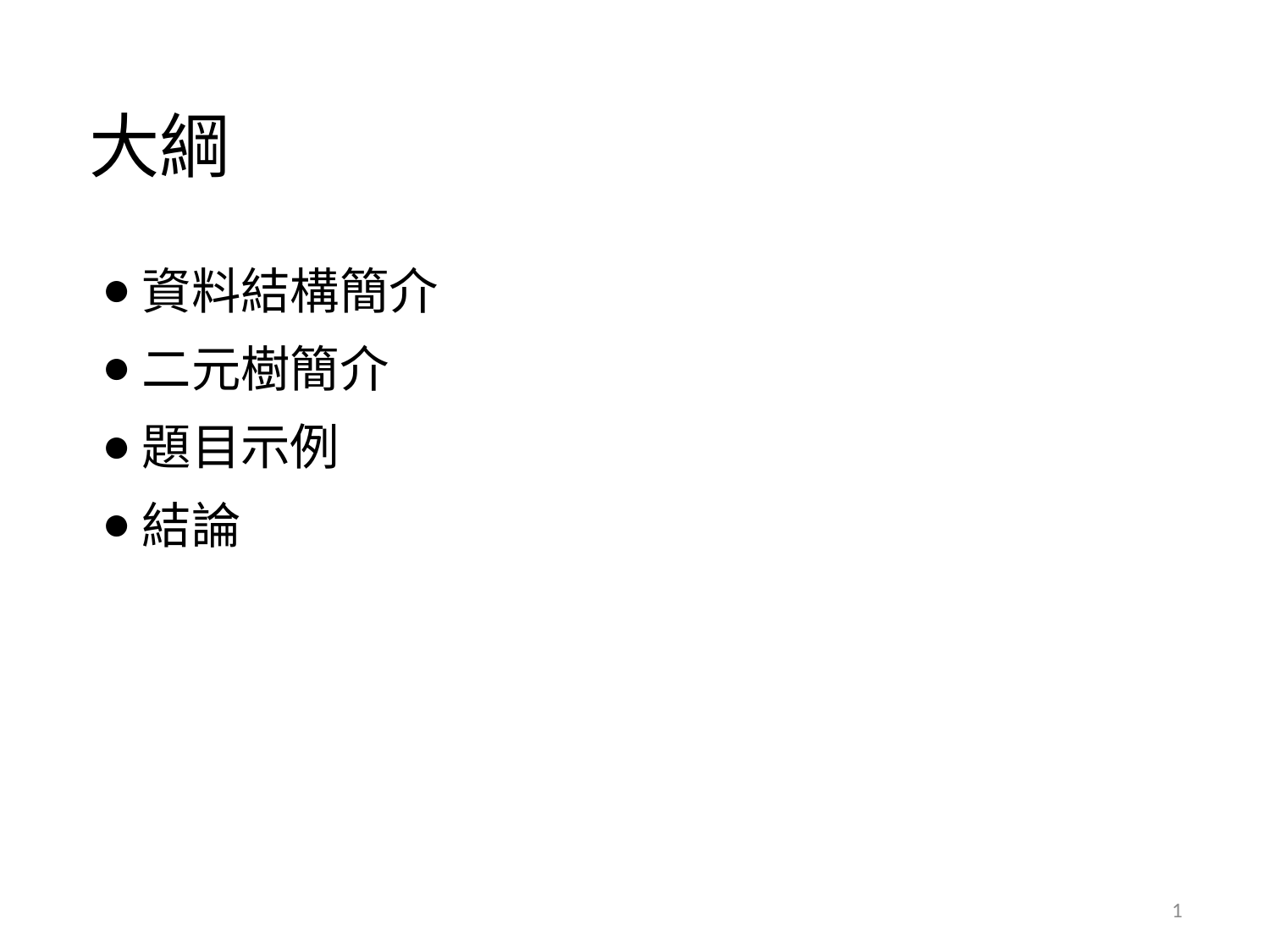

# 大綱
資料結構簡介
二元樹簡介
題目示例
結論
1